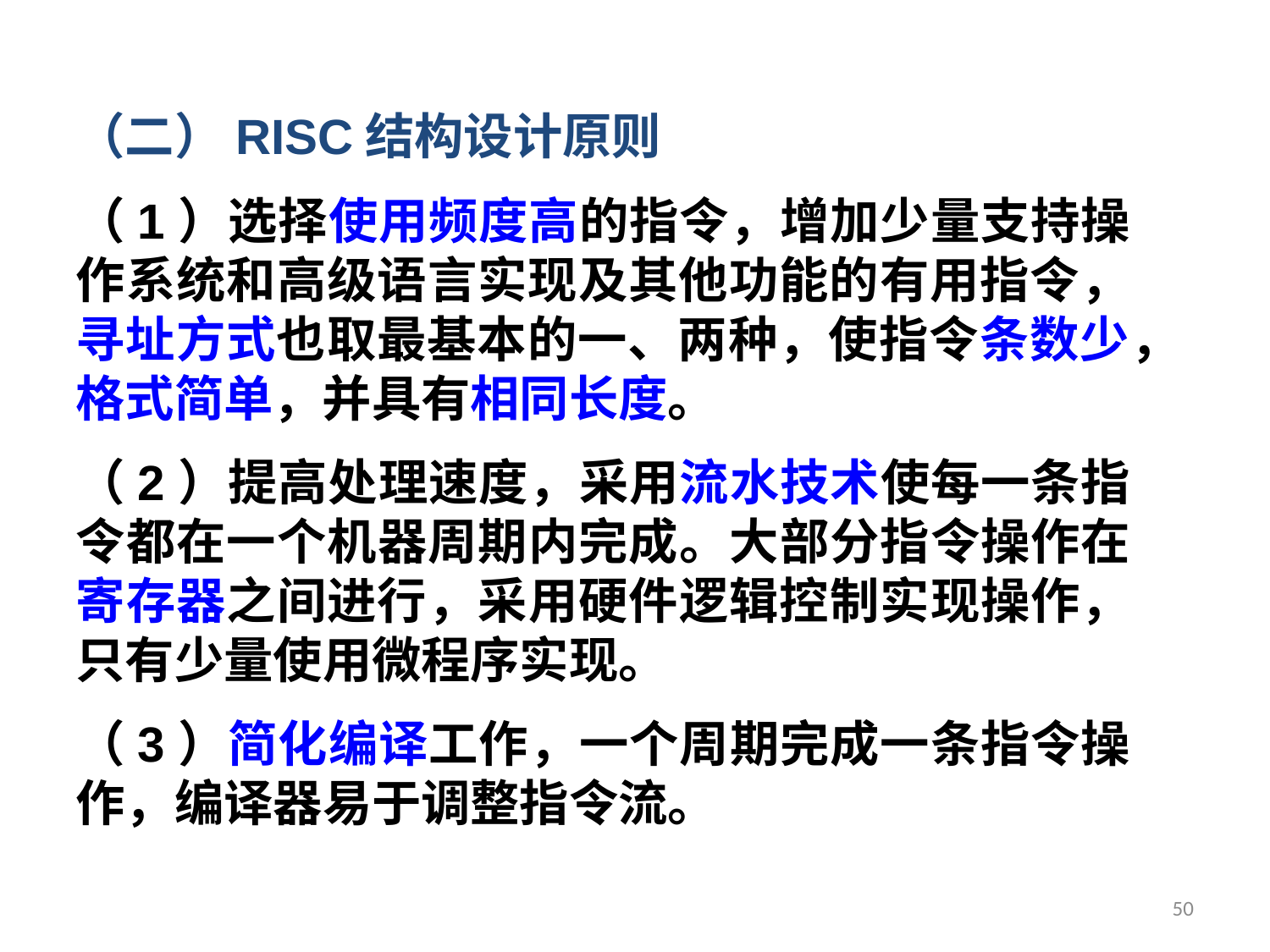

（二）RISC结构设计原则
（1）选择使用频度高的指令，增加少量支持操作系统和高级语言实现及其他功能的有用指令，寻址方式也取最基本的一、两种，使指令条数少，格式简单，并具有相同长度。
（2）提高处理速度，采用流水技术使每一条指令都在一个机器周期内完成。大部分指令操作在寄存器之间进行，采用硬件逻辑控制实现操作，只有少量使用微程序实现。
（3）简化编译工作，一个周期完成一条指令操作，编译器易于调整指令流。
50